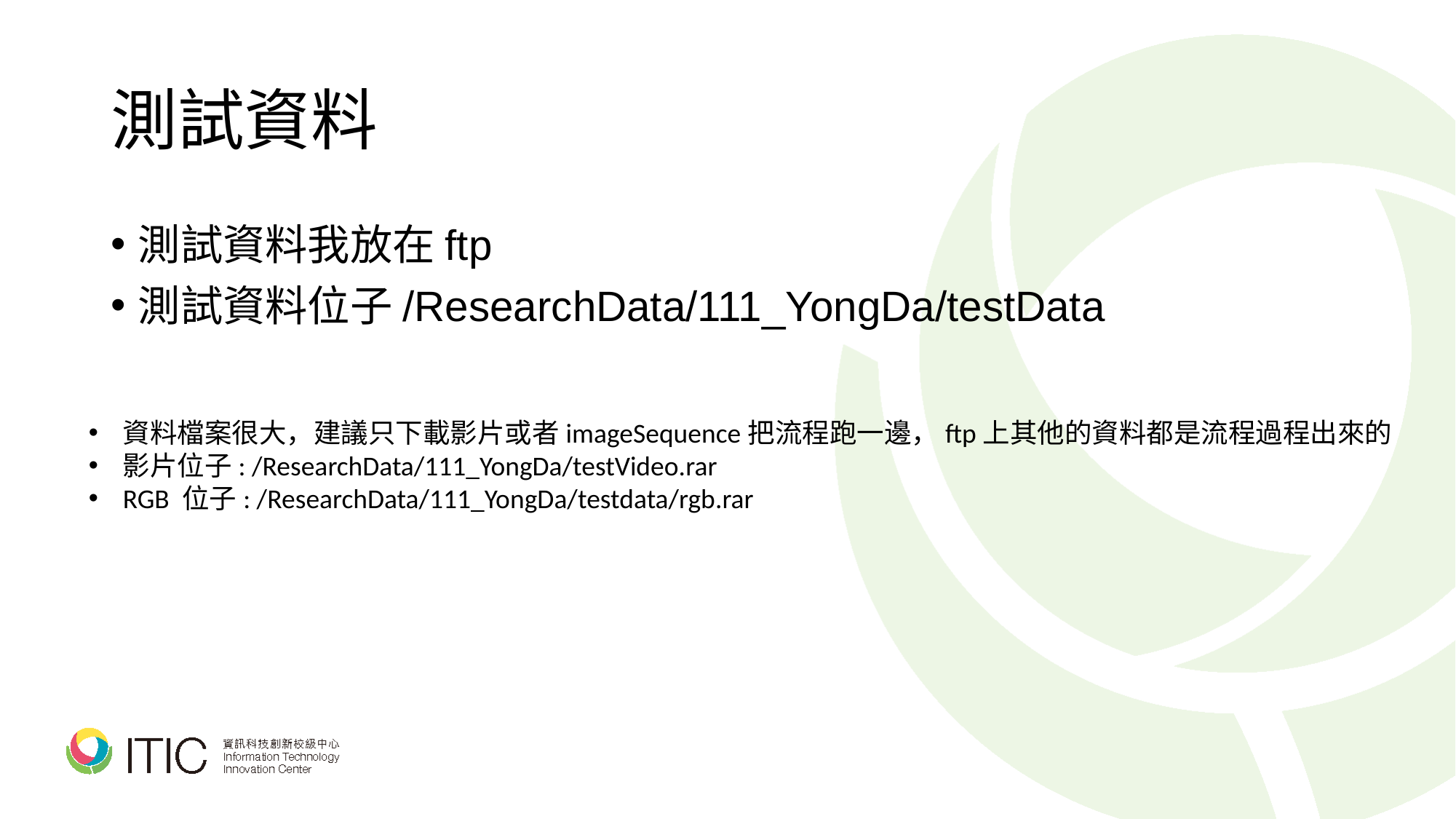

# 測試資料
測試資料我放在ftp
測試資料位子/ResearchData/111_YongDa/testData

資料檔案很大，建議只下載影片或者imageSequence把流程跑一邊，ftp上其他的資料都是流程過程出來的
影片位子: /ResearchData/111_YongDa/testVideo.rar
RGB 位子: /ResearchData/111_YongDa/testdata/rgb.rar